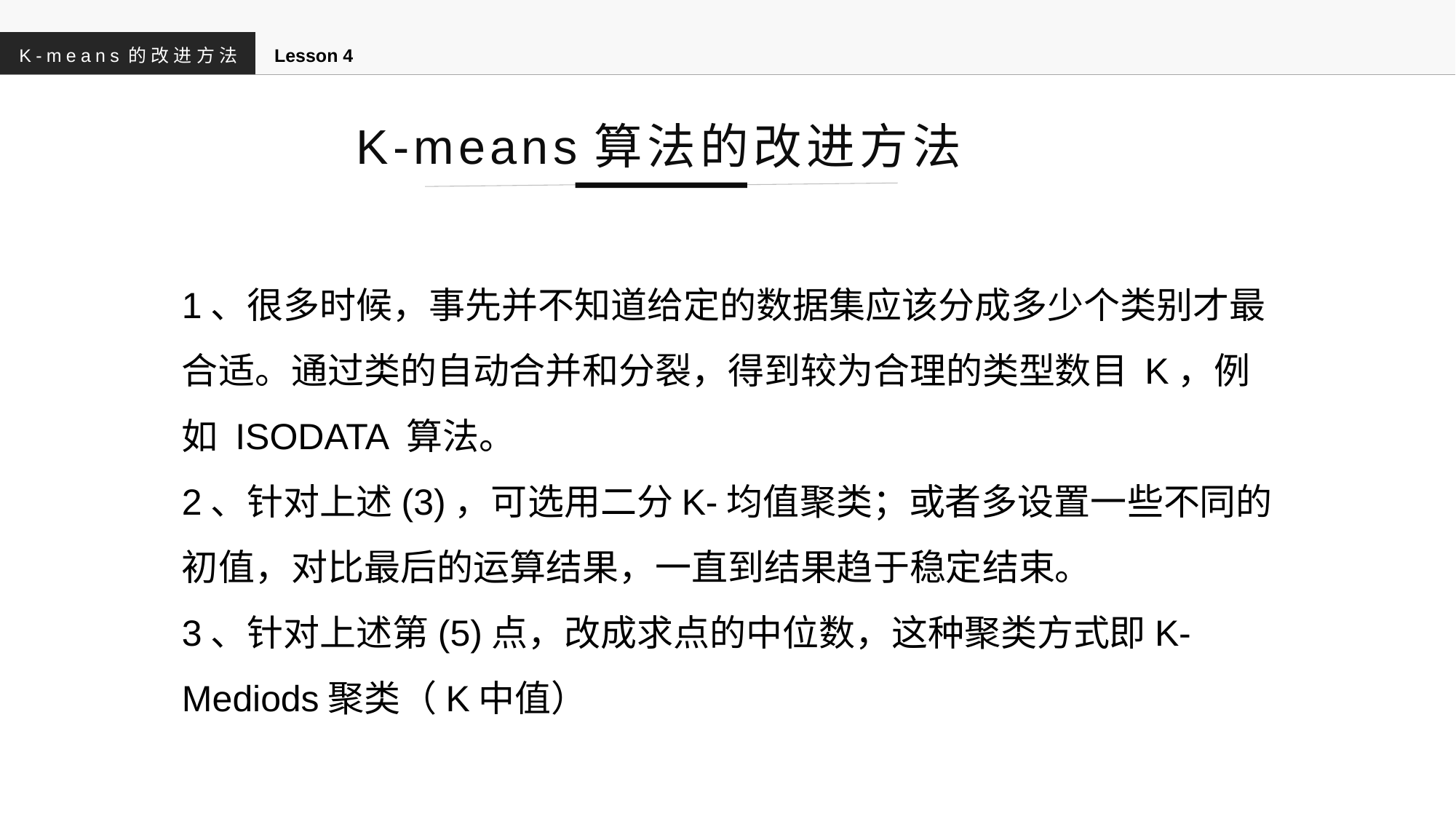

K-means的改进方法
Lesson 4
K-means算法的改进方法

1、很多时候，事先并不知道给定的数据集应该分成多少个类别才最合适。通过类的自动合并和分裂，得到较为合理的类型数目 K，例如 ISODATA 算法。
2、针对上述(3)，可选用二分K-均值聚类；或者多设置一些不同的初值，对比最后的运算结果，一直到结果趋于稳定结束。
3、针对上述第(5)点，改成求点的中位数，这种聚类方式即K-Mediods聚类（K中值）